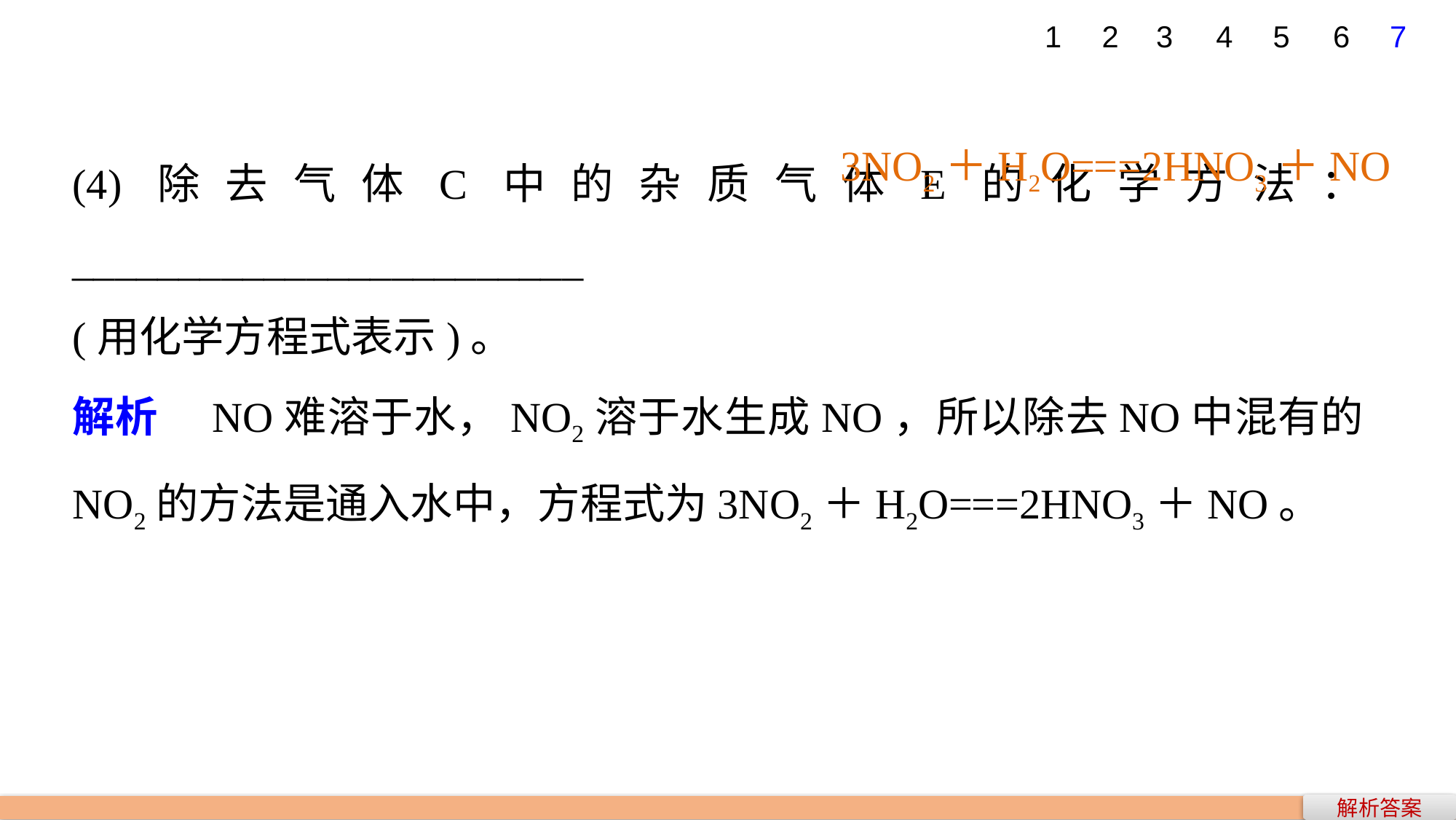

1
2
3
4
5
6
7
(4)除去气体C中的杂质气体E的化学方法：________________________
(用化学方程式表示)。
解析　NO难溶于水，NO2溶于水生成NO，所以除去NO中混有的NO2的方法是通入水中，方程式为3NO2＋H2O===2HNO3＋NO。
3NO2＋H2O===2HNO3＋NO
解析答案